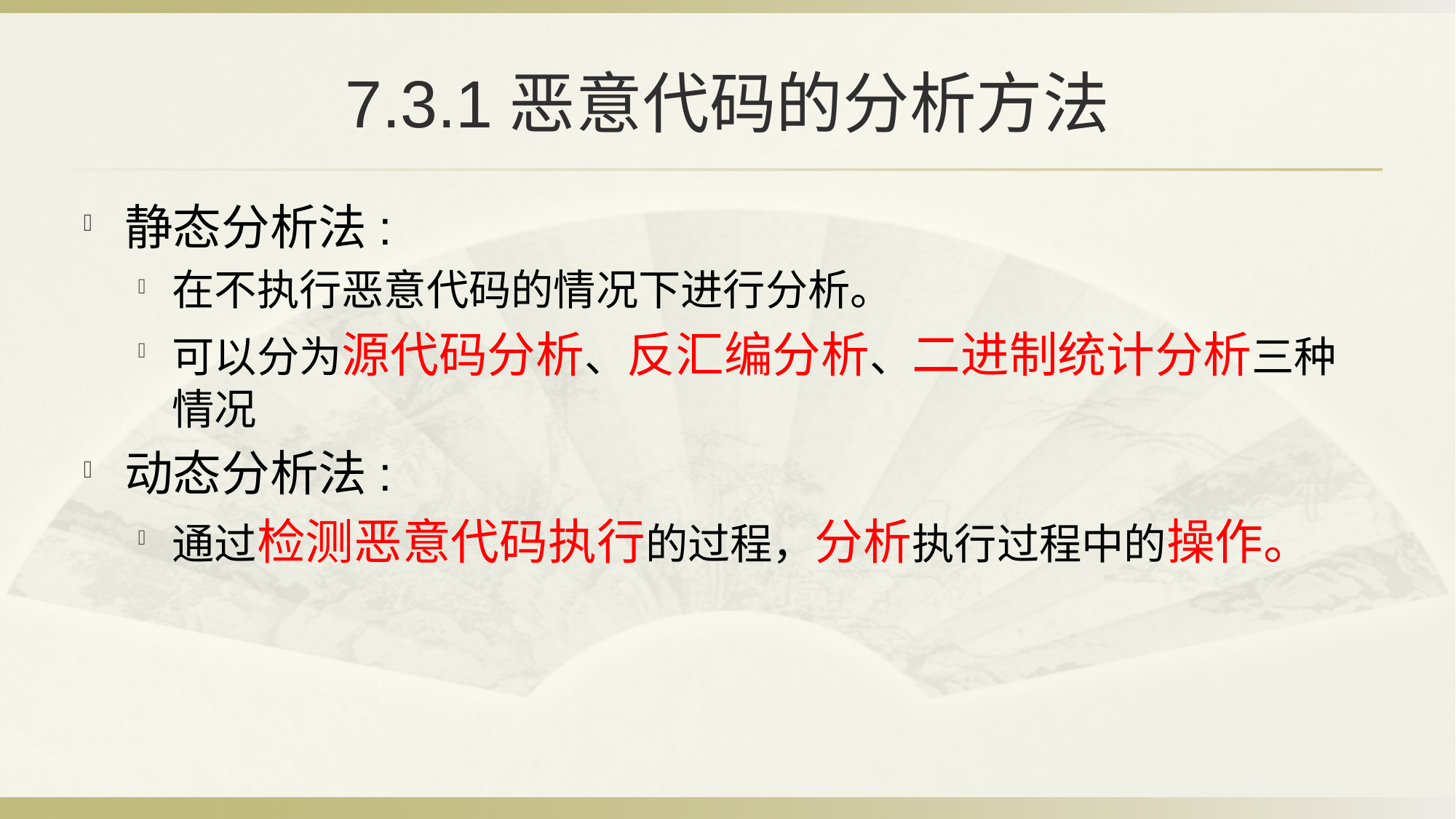

# 7.3.1恶意代码的分析方法
静态分析法:
在不执行恶意代码的情况下进行分析。
可以分为源代码分析、反汇编分析、二进制统计分析三种情况
动态分析法:
通过检测恶意代码执行的过程，分析执行过程中的操作。